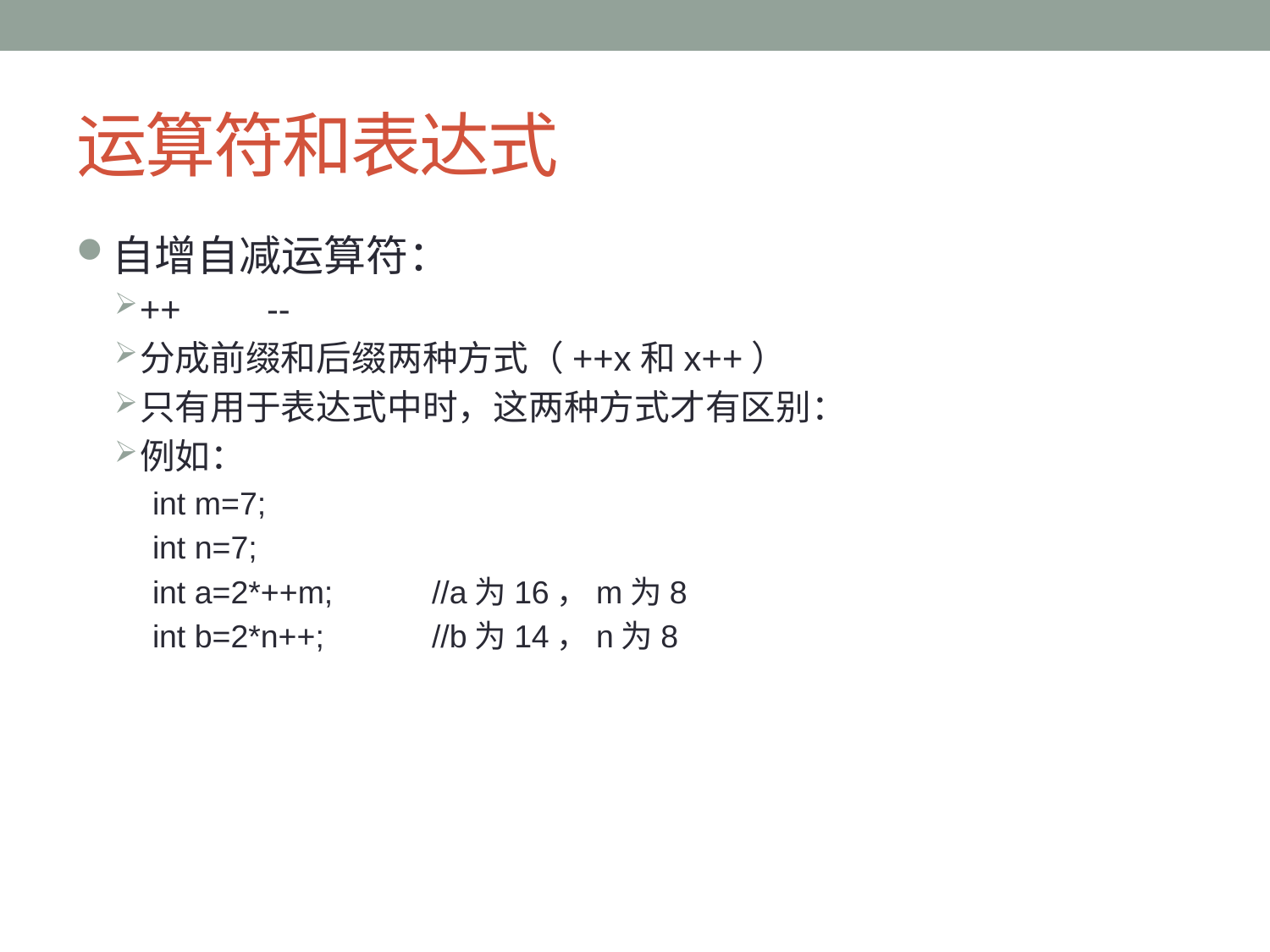

# 运算符和表达式
自增自减运算符：
++	--
分成前缀和后缀两种方式（++x和x++）
只有用于表达式中时，这两种方式才有区别：
例如：
int m=7;
int n=7;
int a=2*++m;	//a为16，m为8
int b=2*n++;	//b为14，n为8